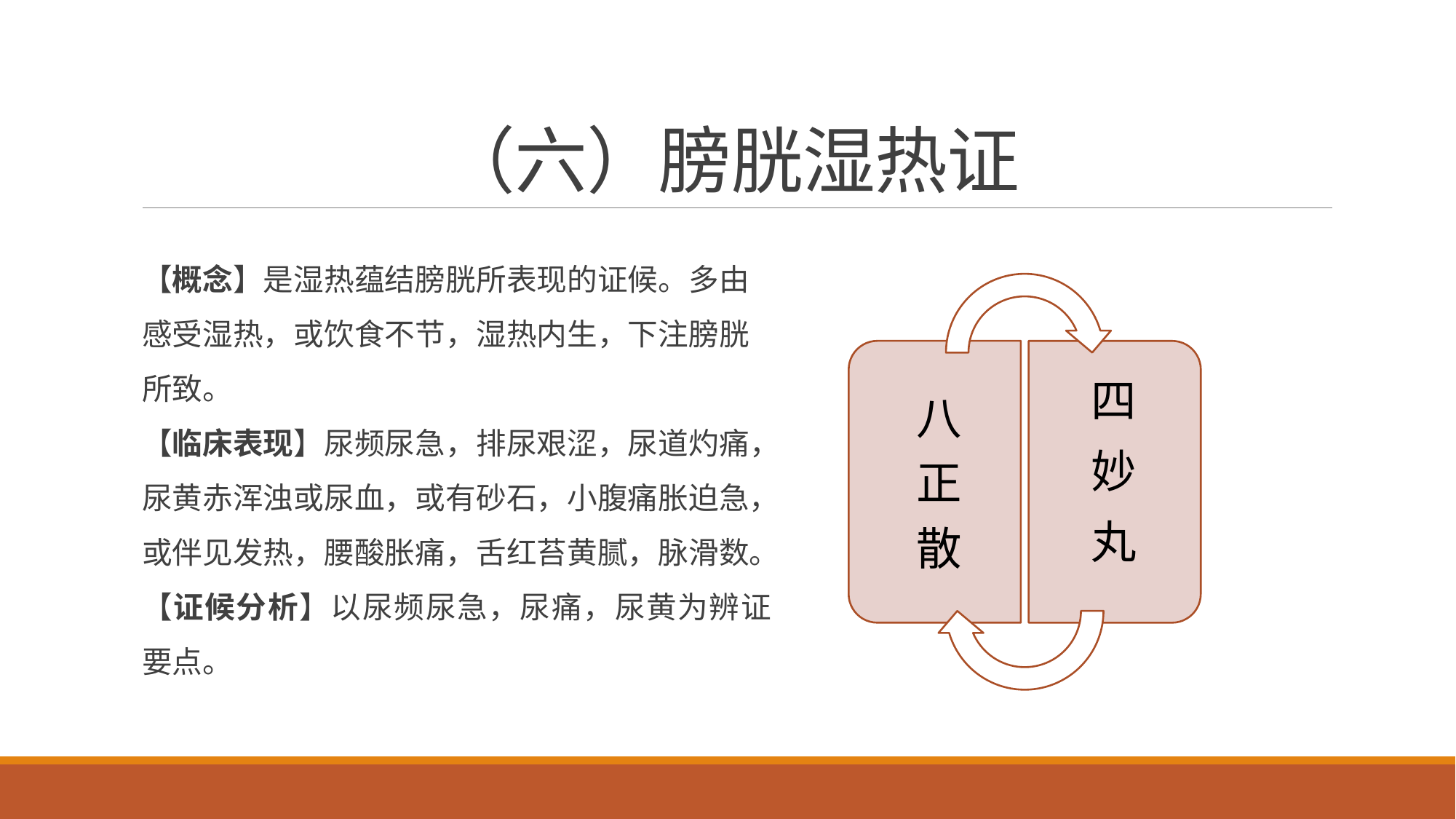

# （六）膀胱湿热证
【概念】是湿热蕴结膀胱所表现的证候。多由感受湿热，或饮食不节，湿热内生，下注膀胱所致。
【临床表现】尿频尿急，排尿艰涩，尿道灼痛，尿黄赤浑浊或尿血，或有砂石，小腹痛胀迫急，或伴见发热，腰酸胀痛，舌红苔黄腻，脉滑数。
【证候分析】以尿频尿急，尿痛，尿黄为辨证要点。
八
正
散
四
妙
丸